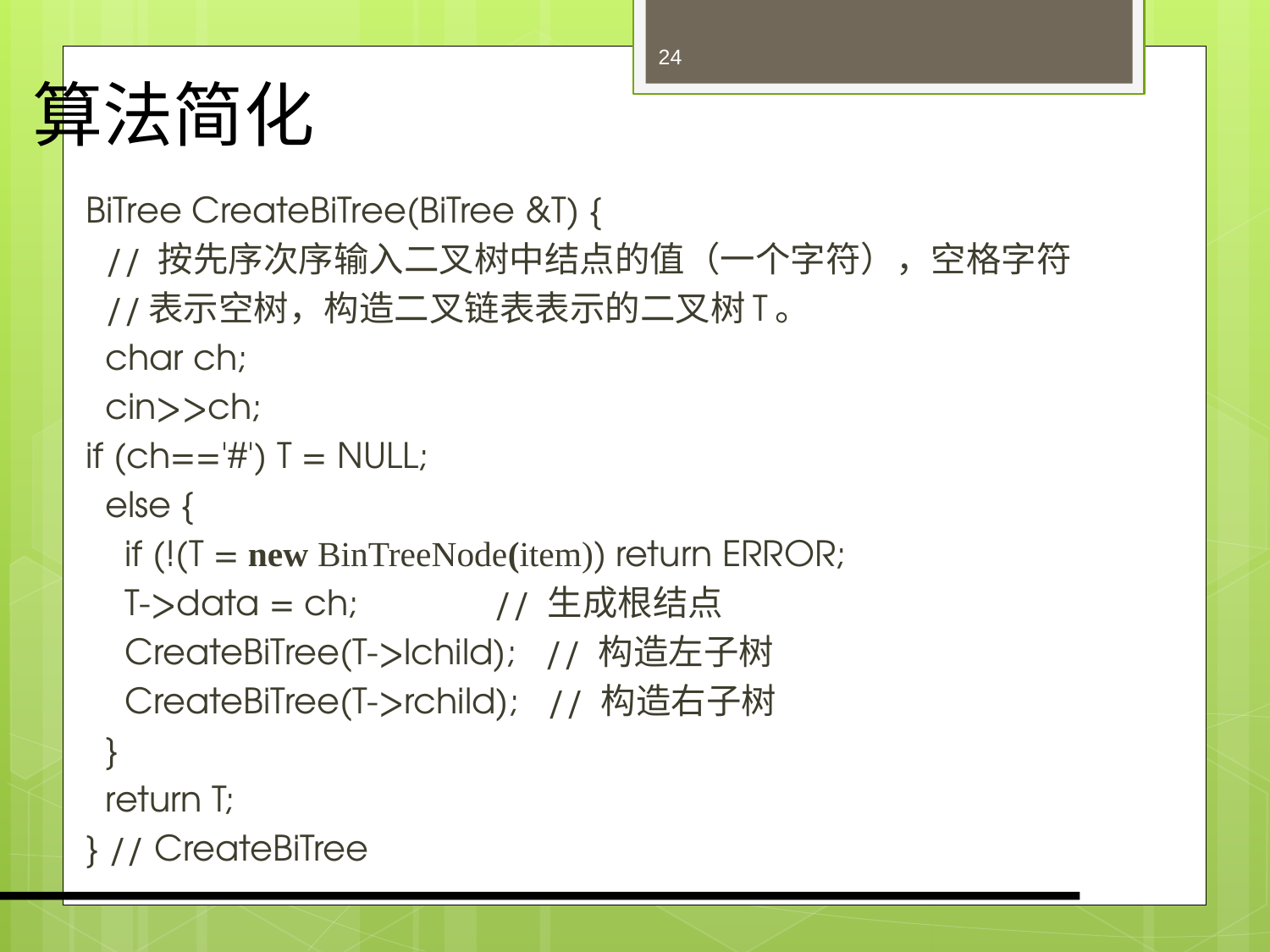

# 算法简化
24
BiTree CreateBiTree(BiTree &T) {
  // 按先序次序输入二叉树中结点的值（一个字符），空格字符
  //表示空树，构造二叉链表表示的二叉树T。
  char ch;
  cin>>ch;
if (ch=='#') T = NULL;
  else {
    if (!(T = new BinTreeNode(item)) return ERROR;
    T->data = ch;              // 生成根结点
    CreateBiTree(T->lchild);   // 构造左子树
    CreateBiTree(T->rchild);   // 构造右子树
  }
  return T;
} // CreateBiTree